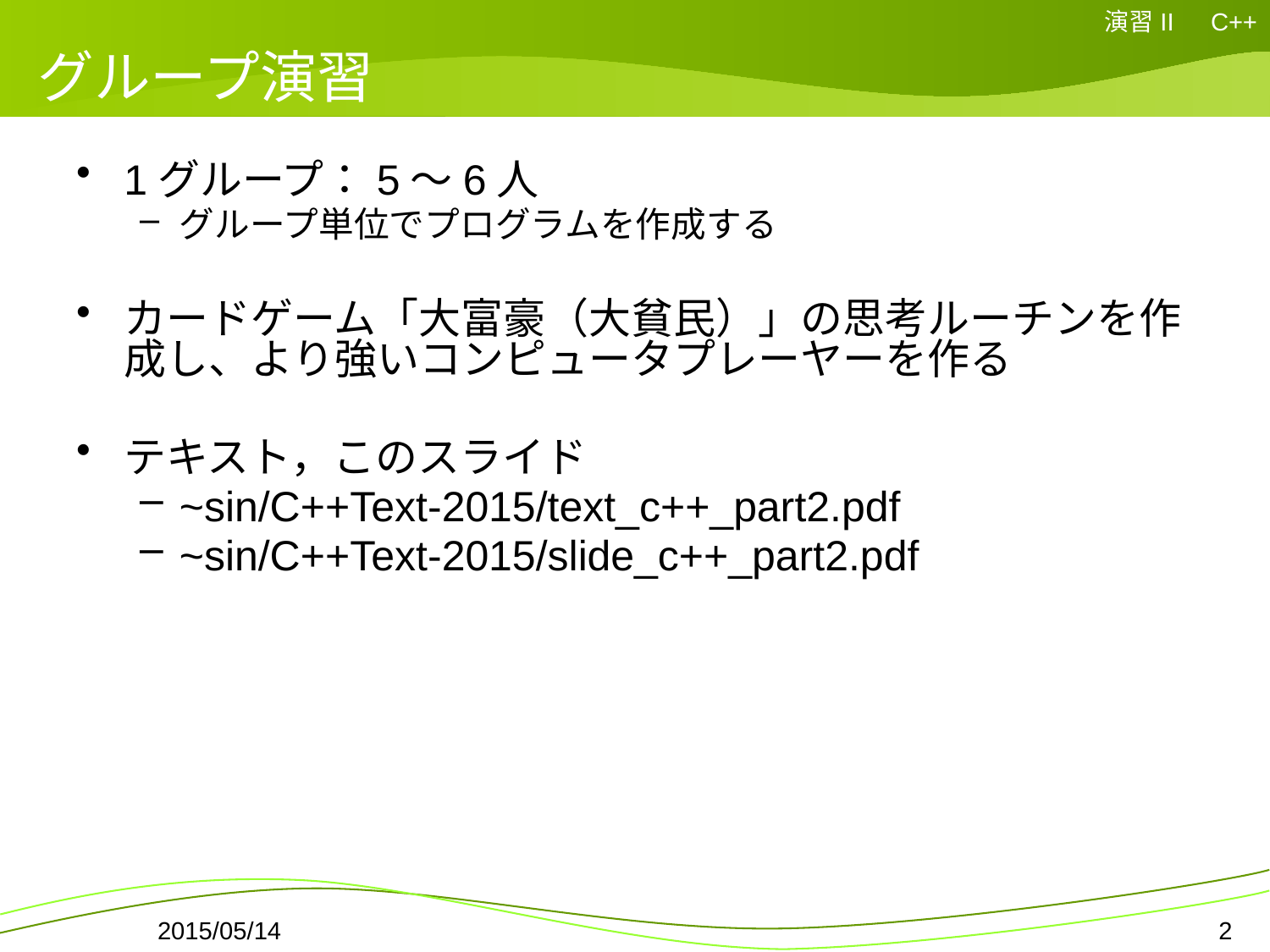

演習II　C++
# グループ演習
1グループ：5～6人
グループ単位でプログラムを作成する

カードゲーム「大富豪（大貧民）」の思考ルーチンを作成し、より強いコンピュータプレーヤーを作る

テキスト，このスライド
~sin/C++Text-2015/text_c++_part2.pdf
~sin/C++Text-2015/slide_c++_part2.pdf

2015/05/14
2